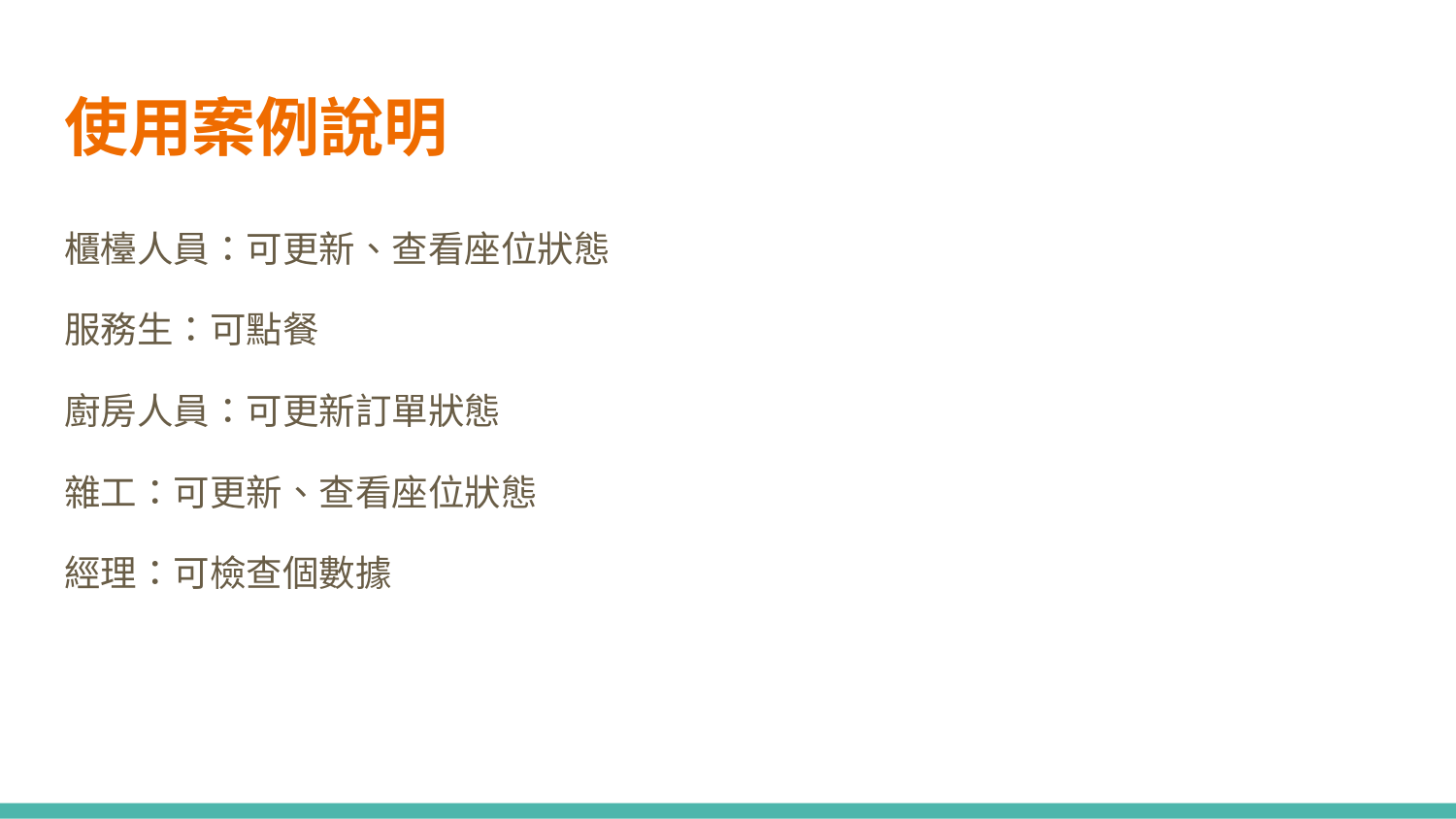

# 使用案例說明
櫃檯人員：可更新、查看座位狀態
服務生：可點餐
廚房人員：可更新訂單狀態
雜工：可更新、查看座位狀態
經理：可檢查個數據